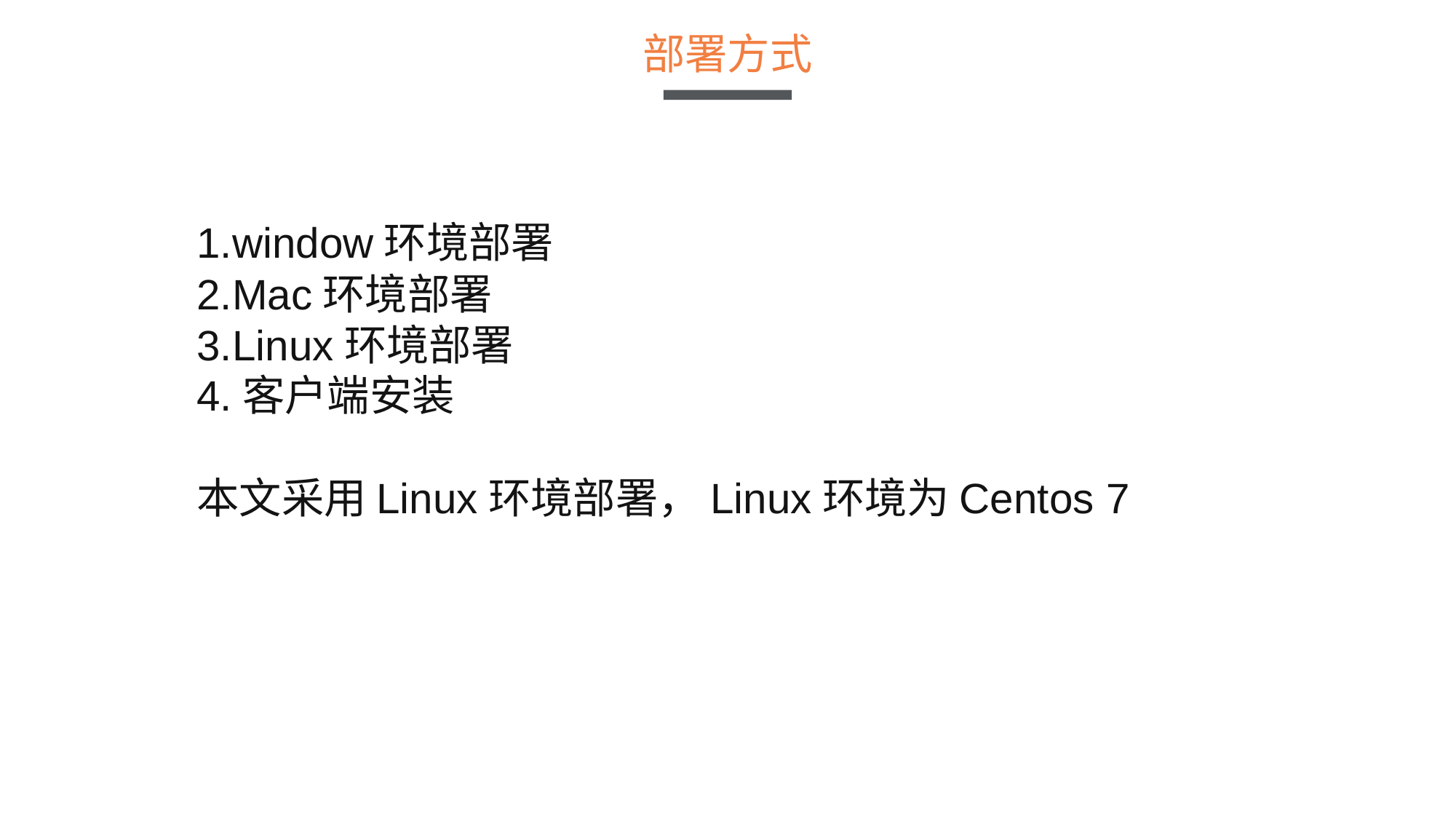

部署方式

1.window环境部署
2.Mac环境部署
3.Linux环境部署
4.客户端安装

本文采用Linux环境部署，Linux环境为Centos 7